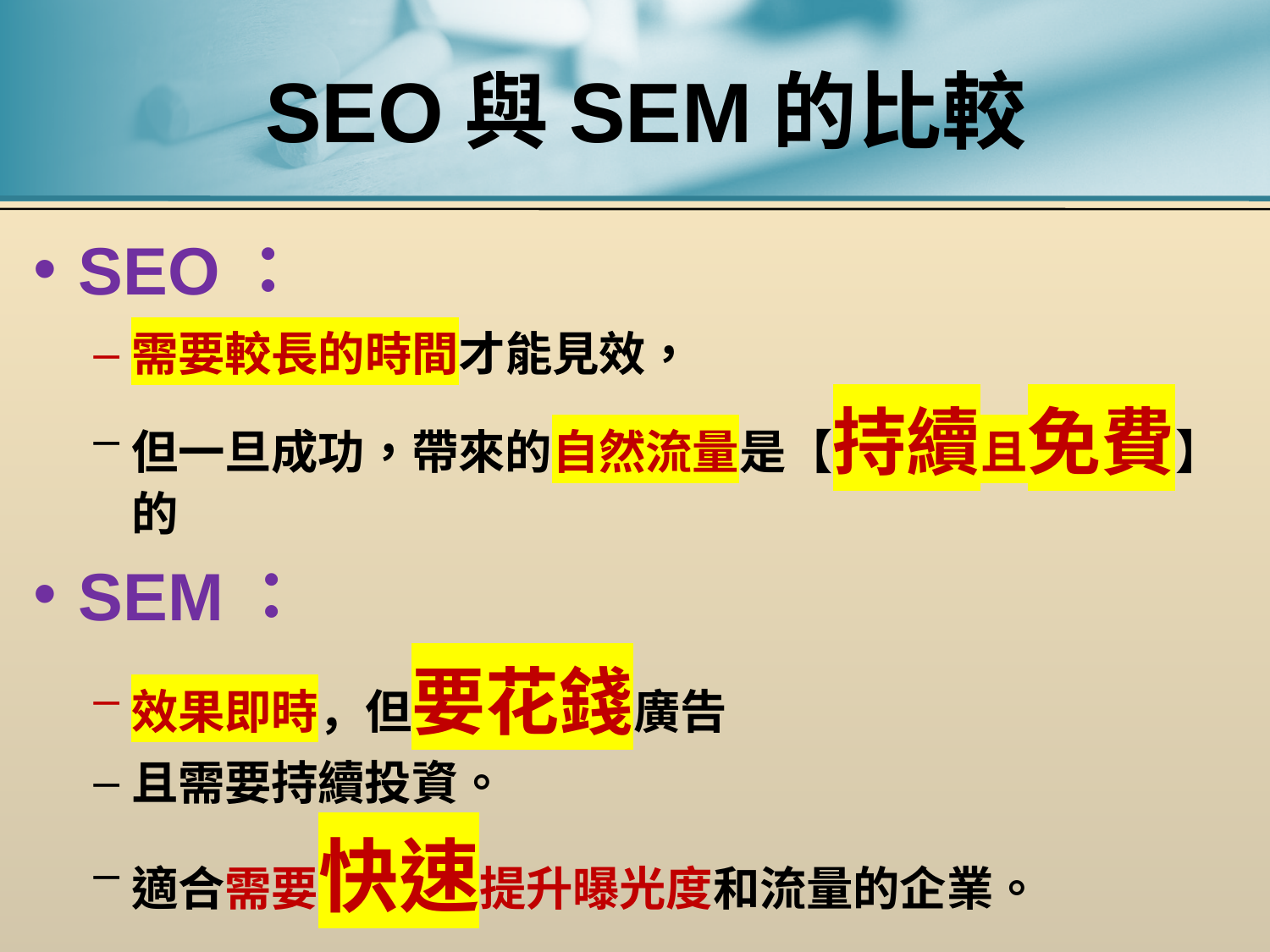

# SEO與SEM的比較
SEO：
需要較長的時間才能見效，
但一旦成功，帶來的自然流量是【持續且免費】的
SEM：
效果即時，但要花錢廣告
且需要持續投資。
適合需要快速提升曝光度和流量的企業。